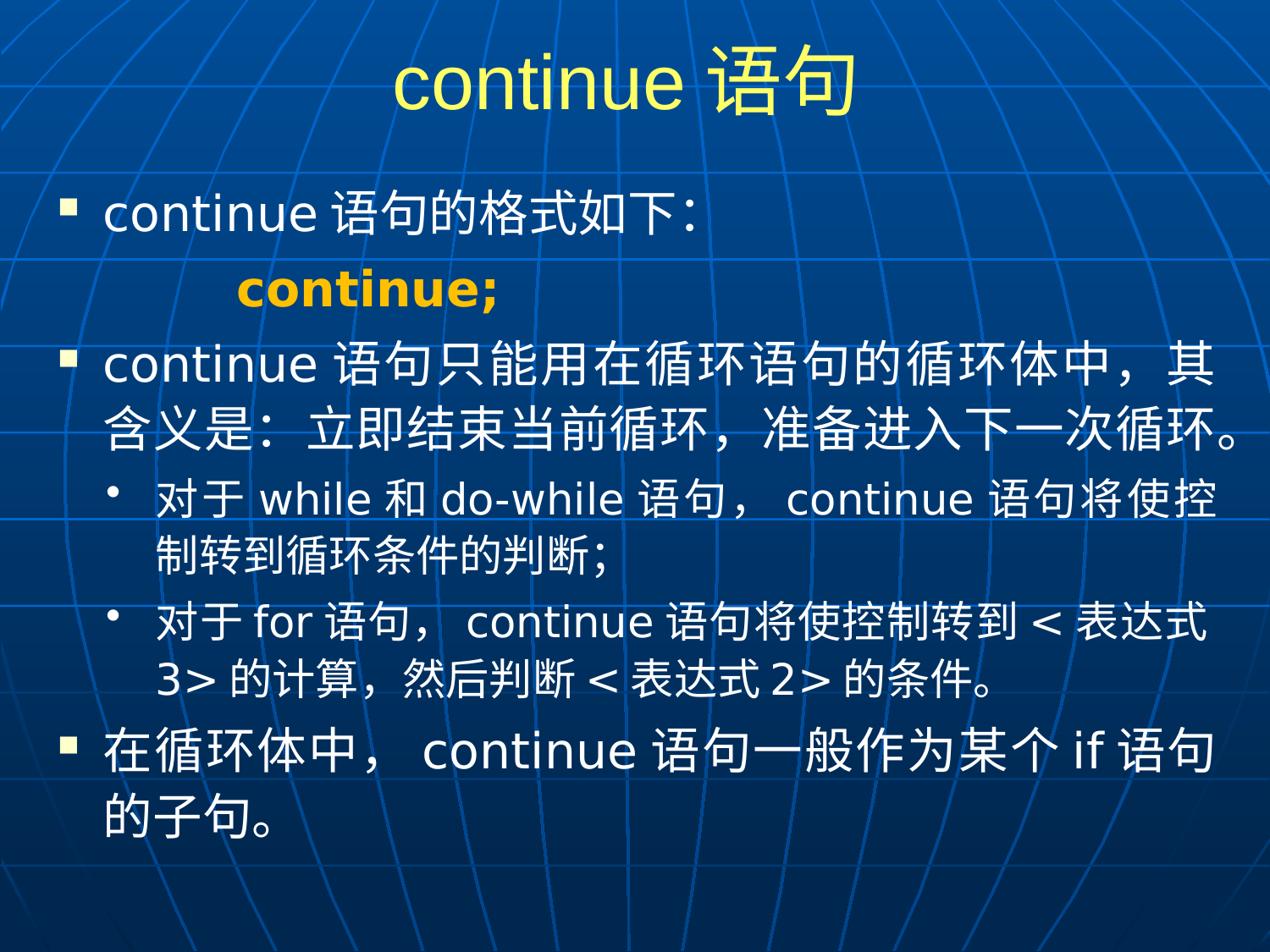

# continue语句
continue语句的格式如下：
      continue;
continue语句只能用在循环语句的循环体中，其含义是：立即结束当前循环，准备进入下一次循环。
对于while和do-while语句，continue语句将使控制转到循环条件的判断；
对于for语句，continue语句将使控制转到<表达式3>的计算，然后判断<表达式2>的条件。
在循环体中，continue语句一般作为某个if语句的子句。